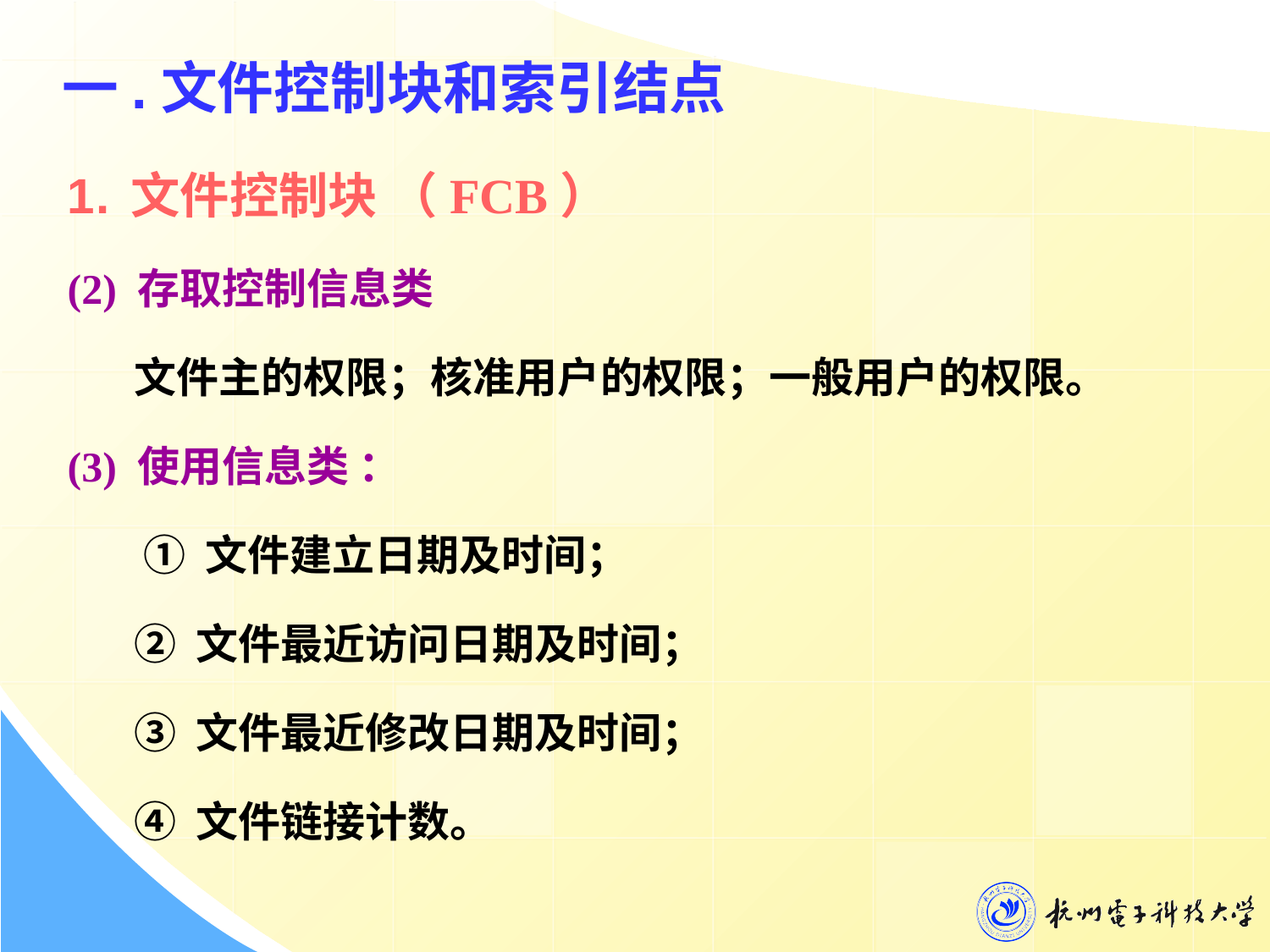

一.文件控制块和索引结点
文件控制块 （FCB）
(2) 存取控制信息类
      文件主的权限；核准用户的权限；一般用户的权限。
(3) 使用信息类 ：
        ① 文件建立日期及时间；
       ② 文件最近访问日期及时间；
       ③ 文件最近修改日期及时间；
       ④ 文件链接计数。